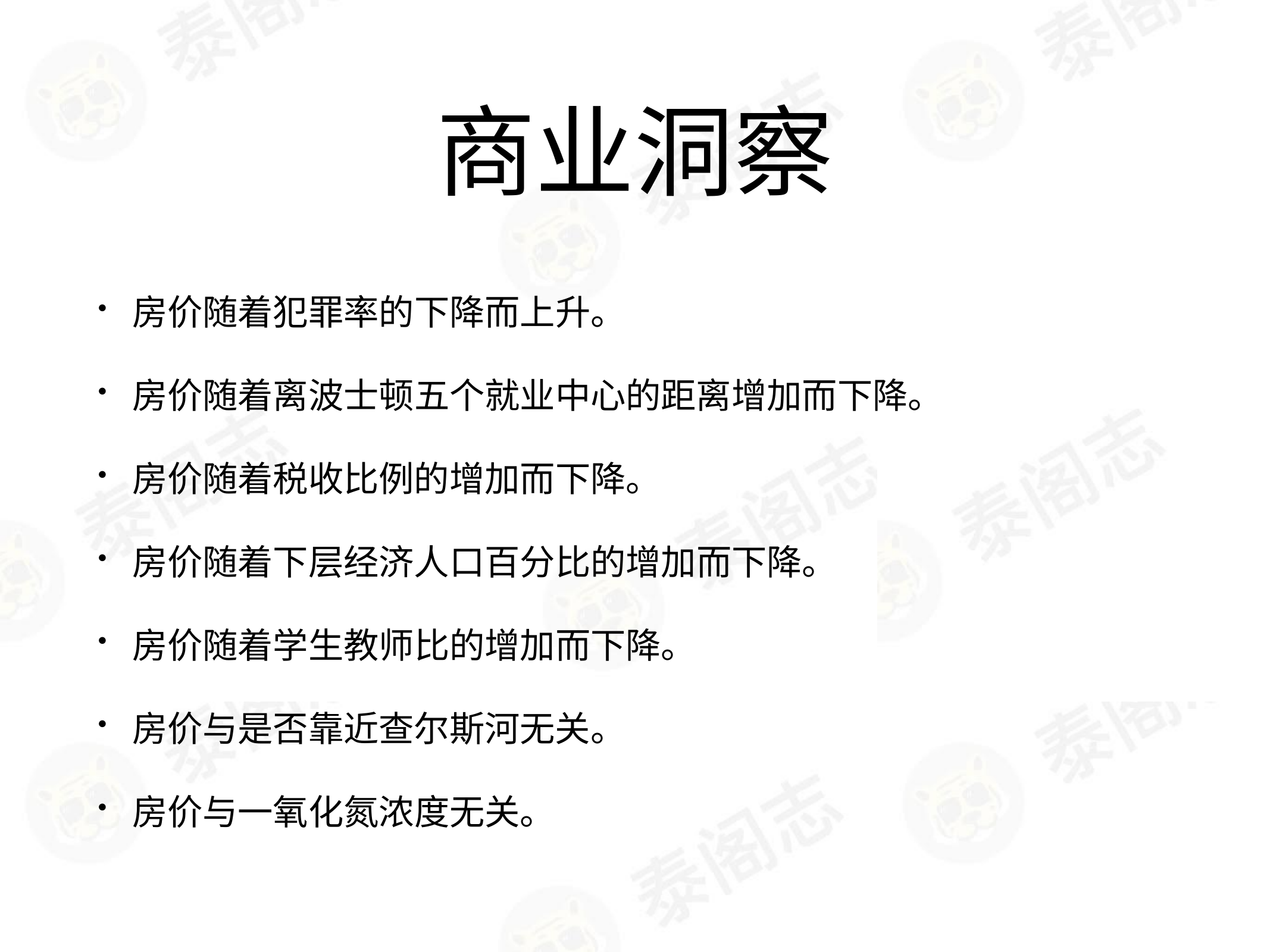

# 商业洞察
房价随着犯罪率的下降而上升。
房价随着离波士顿五个就业中心的距离增加而下降。
房价随着税收比例的增加而下降。
房价随着下层经济人口百分比的增加而下降。
房价随着学生教师比的增加而下降。
房价与是否靠近查尔斯河无关。
房价与一氧化氮浓度无关。